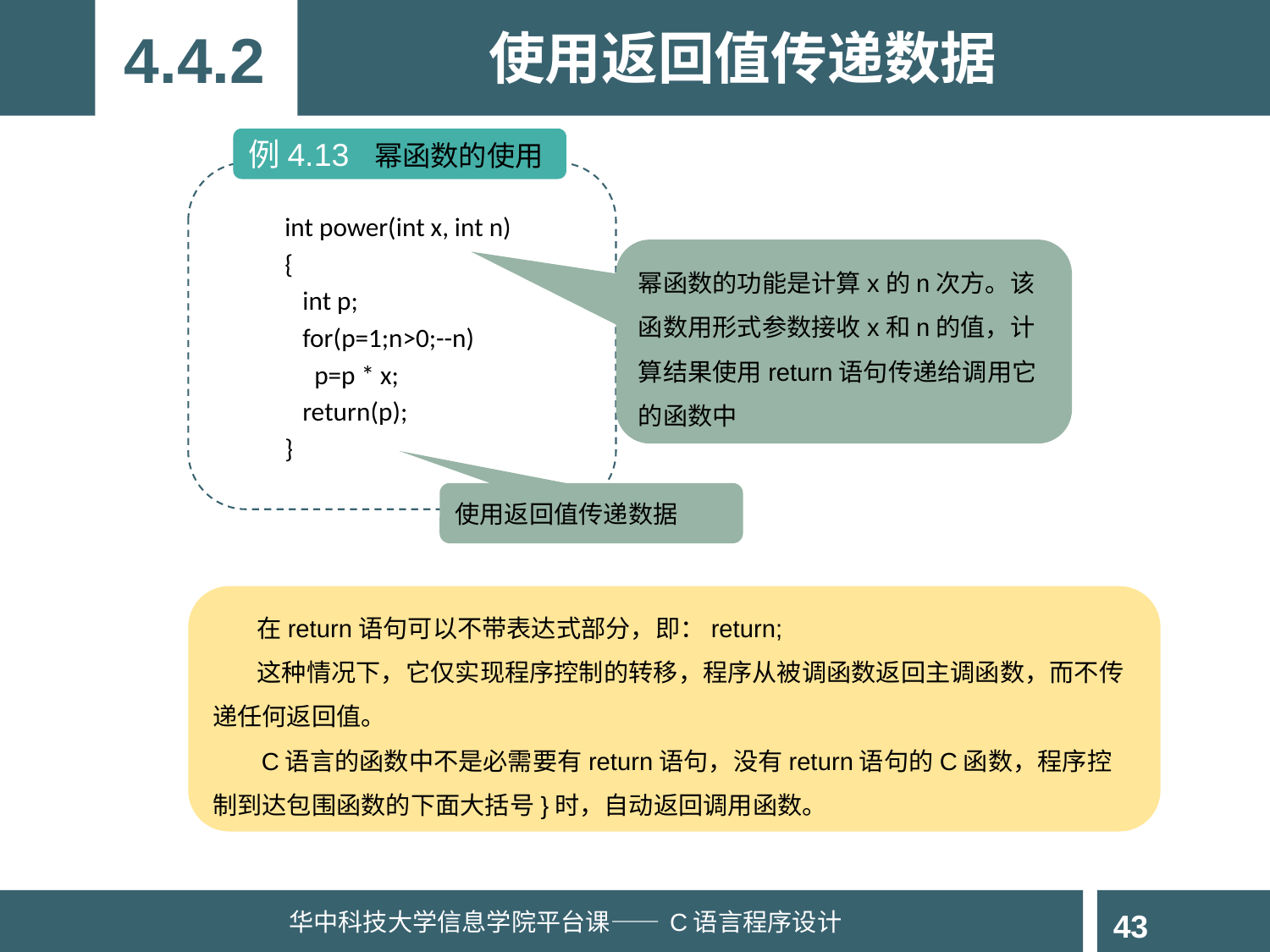

4.4.2
使用返回值传递数据
例4.13  幂函数的使用

int power(int x, int n)
{
   int p;
   for(p=1;n>0;--n)
     p=p * x;
   return(p);
}
幂函数的功能是计算x的n次方。该函数用形式参数接收x和n的值，计算结果使用return语句传递给调用它的函数中
使用返回值传递数据
       在return语句可以不带表达式部分，即：return;
       这种情况下，它仅实现程序控制的转移，程序从被调函数返回主调函数，而不传递任何返回值。
       C语言的函数中不是必需要有return语句，没有return语句的C函数，程序控制到达包围函数的下面大括号}时，自动返回调用函数。